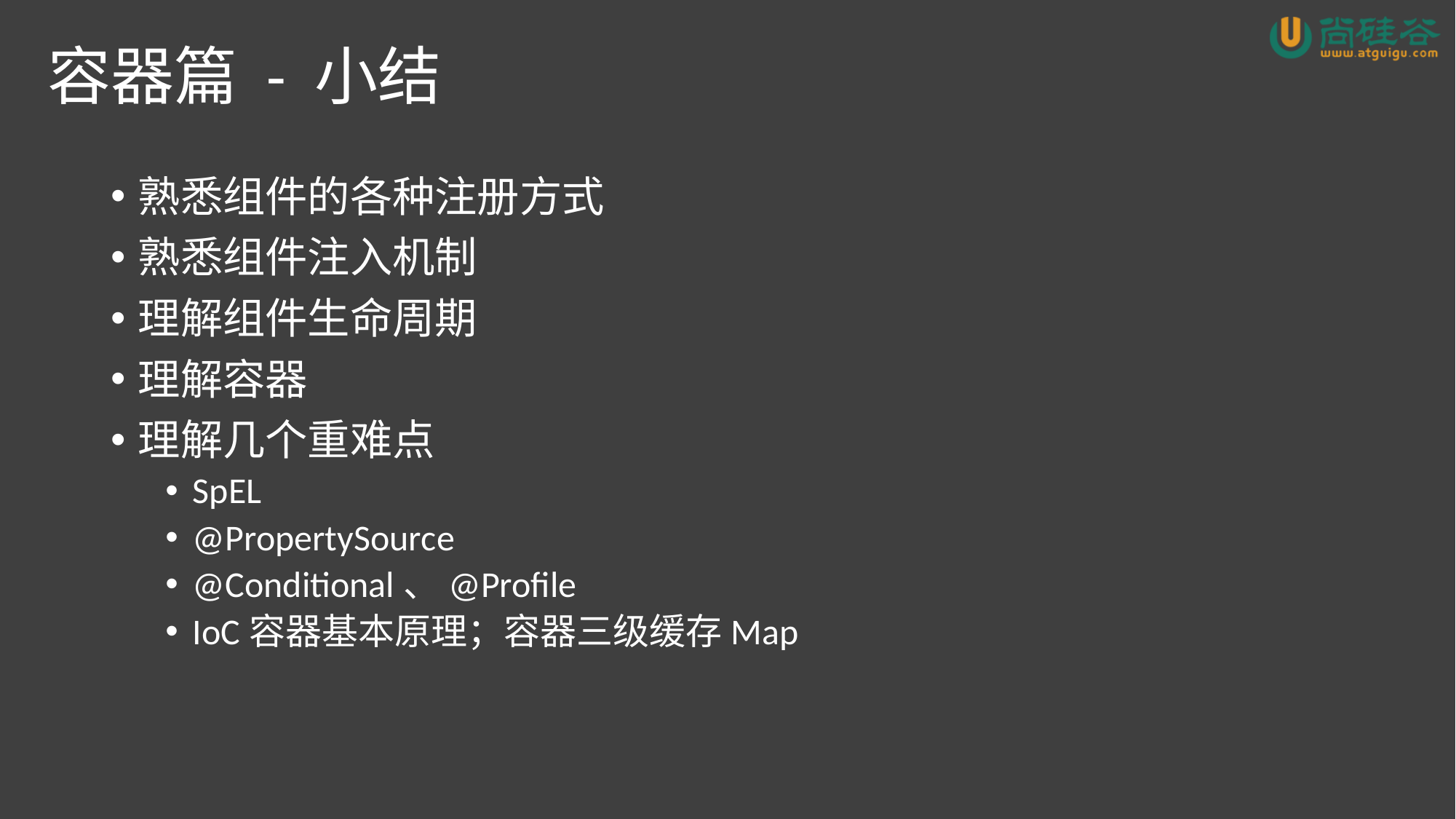

# 容器篇 - 小结
熟悉组件的各种注册方式
熟悉组件注入机制
理解组件生命周期
理解容器
理解几个重难点
SpEL
@PropertySource
@Conditional、@Profile
IoC容器基本原理；容器三级缓存Map